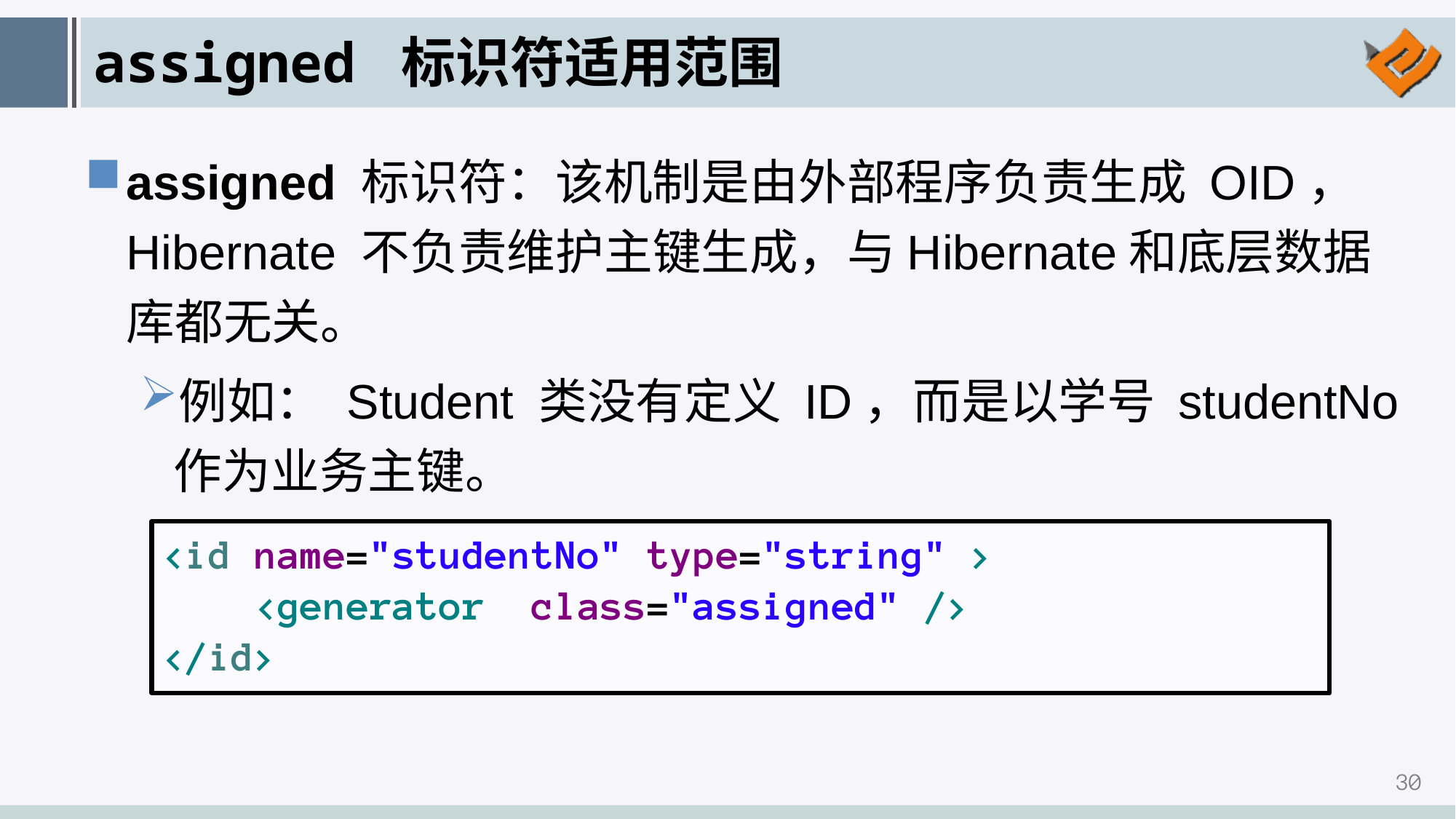

# assigned 标识符适用范围
assigned 标识符：该机制是由外部程序负责生成 OID， Hibernate 不负责维护主键生成，与Hibernate和底层数据库都无关。
例如： Student 类没有定义 ID，而是以学号 studentNo 作为业务主键。
<id name="studentNo" type="string" >
    <generator  class="assigned" />
</id>